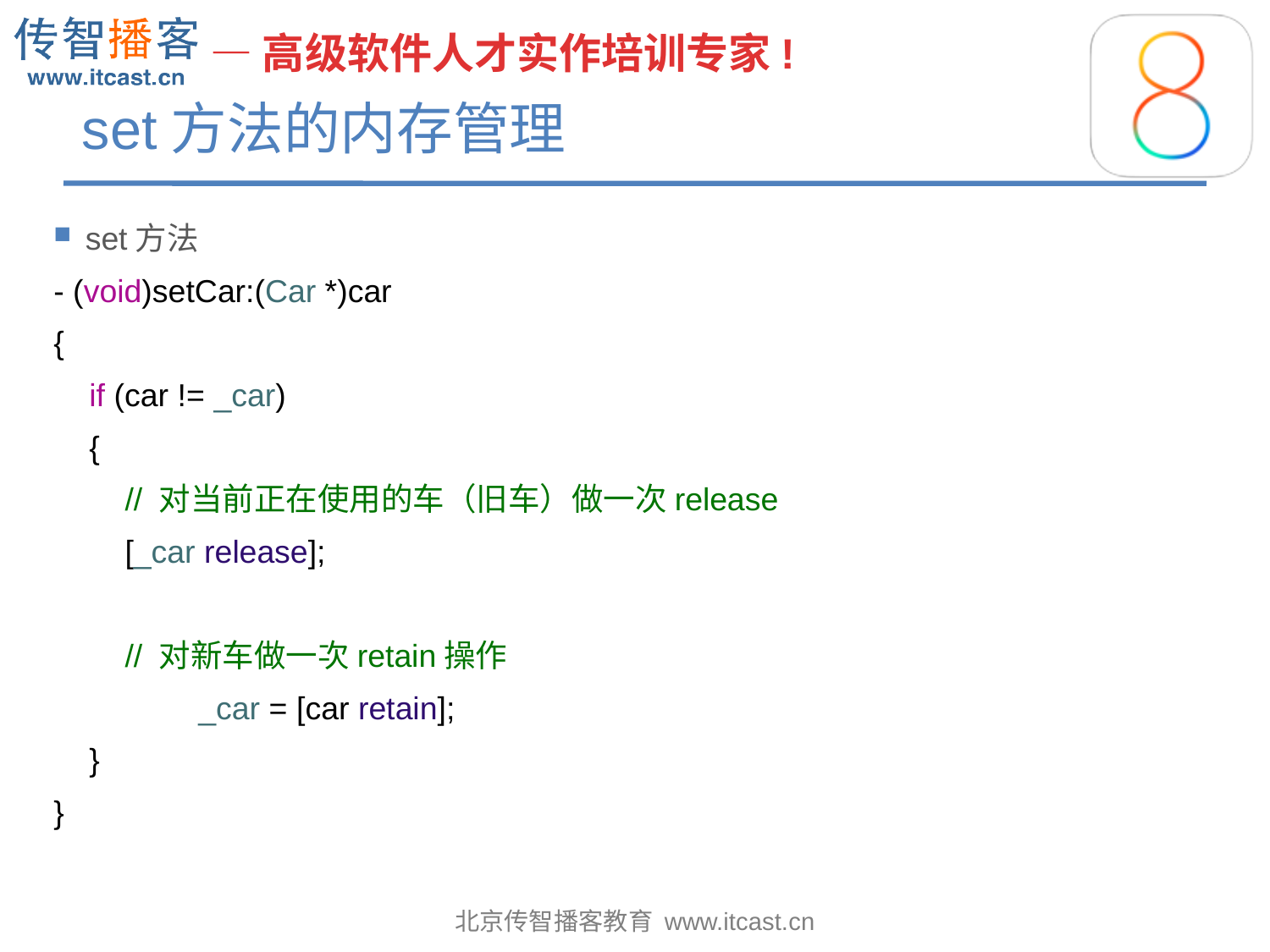

# set方法的内存管理
set方法
- (void)setCar:(Car *)car
{
    if (car != _car)
    {
        // 对当前正在使用的车（旧车）做一次release
        [_car release];

        // 对新车做一次retain操作
        	  _car = [car retain];
    }
}